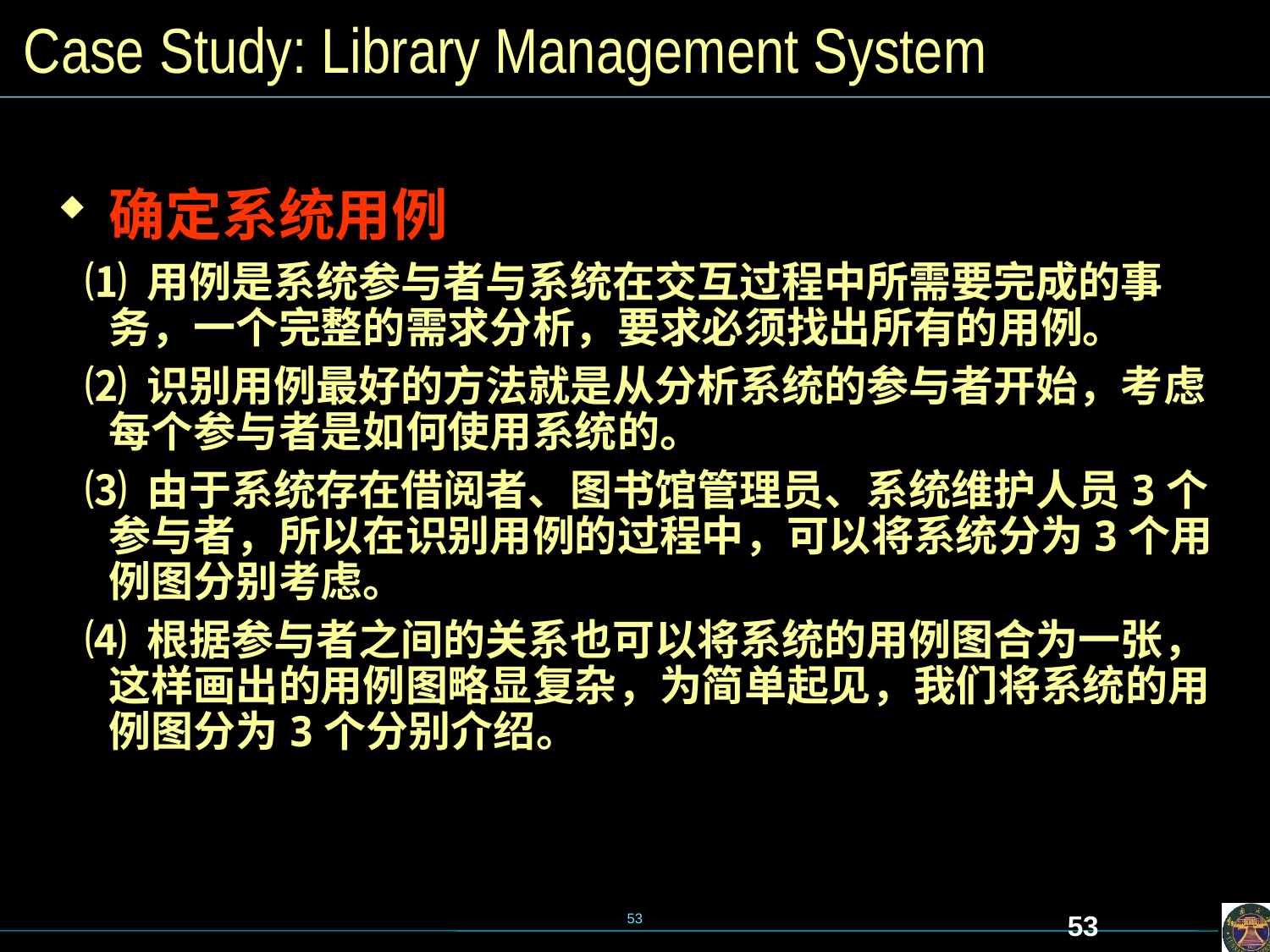

# Case Study: Library Management System
确定系统用例
   ⑴ 用例是系统参与者与系统在交互过程中所需要完成的事务，一个完整的需求分析，要求必须找出所有的用例。
   ⑵ 识别用例最好的方法就是从分析系统的参与者开始，考虑每个参与者是如何使用系统的。
   ⑶ 由于系统存在借阅者、图书馆管理员、系统维护人员3个参与者，所以在识别用例的过程中，可以将系统分为3个用例图分别考虑。
   ⑷ 根据参与者之间的关系也可以将系统的用例图合为一张，这样画出的用例图略显复杂，为简单起见，我们将系统的用例图分为3个分别介绍。
53